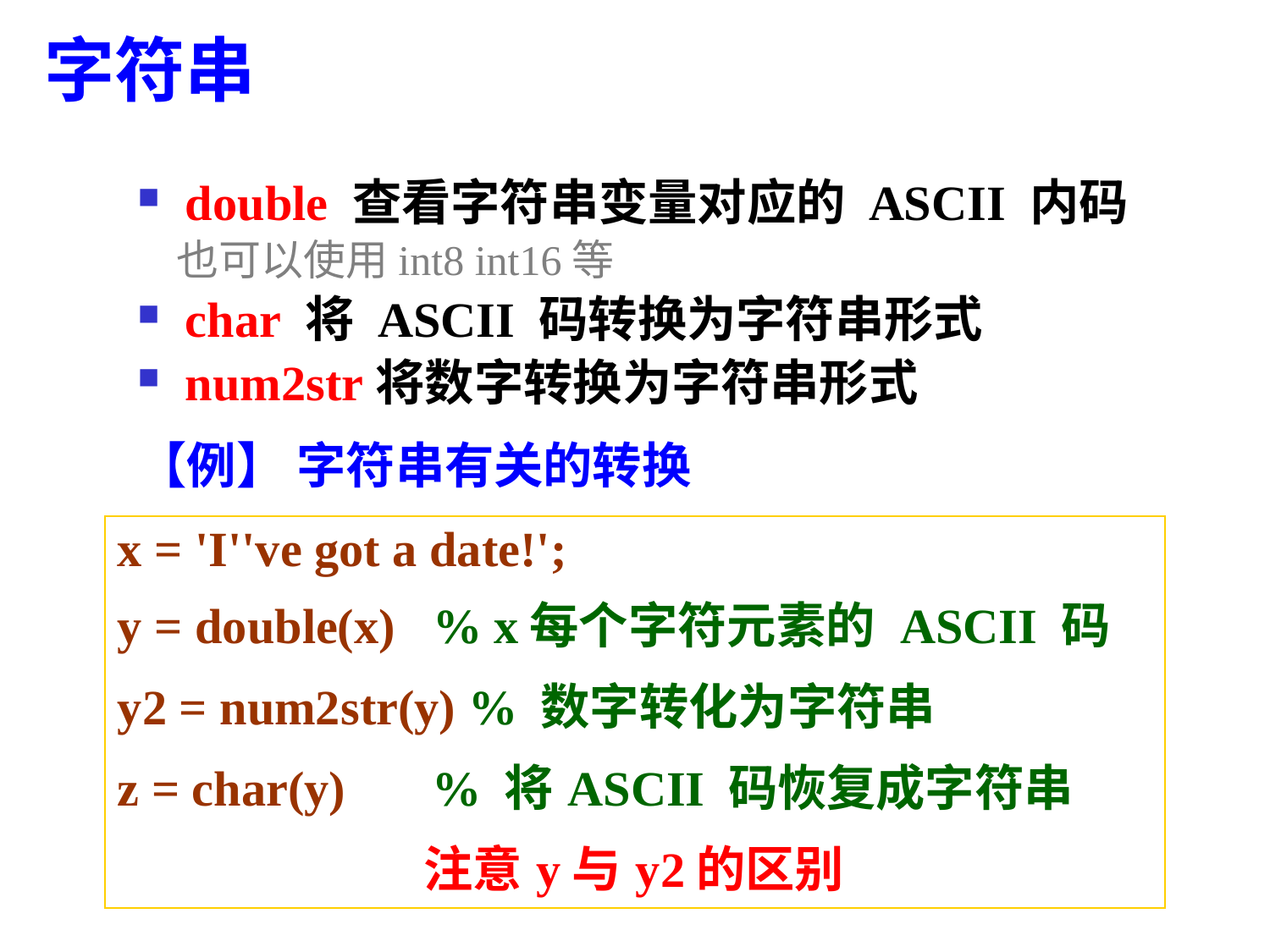

字符串
double 查看字符串变量对应的 ASCII 内码
   也可以使用int8 int16等
char 将 ASCII 码转换为字符串形式
num2str将数字转换为字符串形式
【例】 字符串有关的转换
| x = 'I''ve got a date!'; y = double(x) % x每个字符元素的 ASCII 码 y2 = num2str(y) % 数字转化为字符串 z = char(y) % 将ASCII 码恢复成字符串 注意y与y2的区别 |
| --- |
8